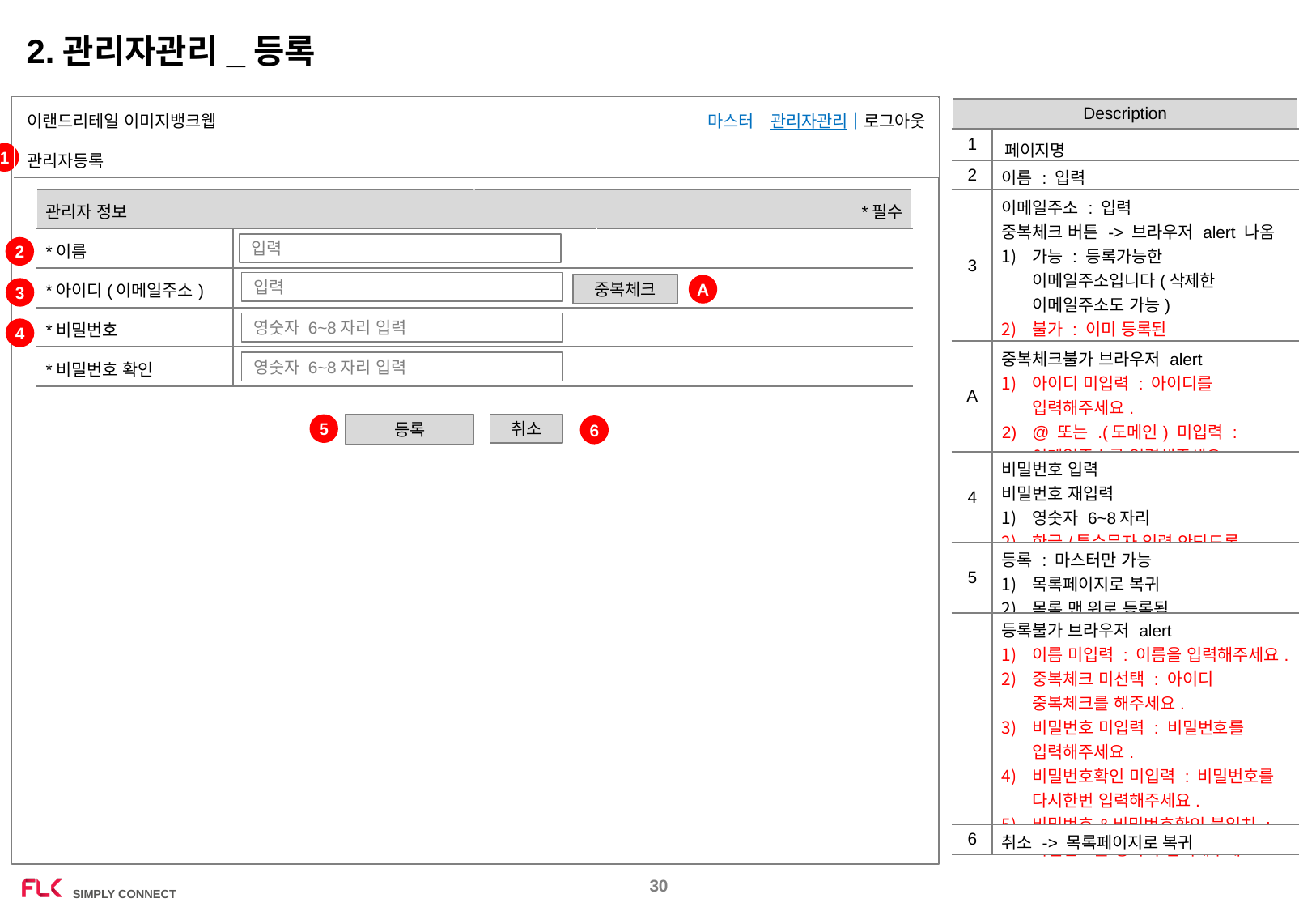

2.관리자관리_등록
| 이랜드리테일 이미지뱅크웹 | 마스터│관리자관리│로그아웃 |
| --- | --- |
| 관리자등록 |  |
| Description |  |
| --- | --- |
| 1 | 페이지명 |
| 2 | 이름 : 입력 |
| 3 | 이메일주소 : 입력 중복체크 버튼 -> 브라우저 alert 나옴 가능 : 등록가능한 이메일주소입니다(삭제한 이메일주소도 가능) 불가 : 이미 등록된 이메일주소입니다. |
| A | 중복체크불가 브라우저 alert 아이디 미입력 : 아이디를 입력해주세요. @ 또는 .(도메인) 미입력 : 이메일주소를 입력해주세요. |
| 4 | 비밀번호 입력 비밀번호 재입력 영숫자 6~8자리 한글/특수문자 입력 안되도록 |
| 5 | 등록 : 마스터만 가능 목록페이지로 복귀 목록 맨 위로 등록됨 |
|  | 등록불가 브라우저 alert 이름 미입력 : 이름을 입력해주세요. 중복체크 미선택 : 아이디 중복체크를 해주세요. 비밀번호 미입력 : 비밀번호를 입력해주세요. 비밀번호확인 미입력 : 비밀번호를 다시한번 입력해주세요. 비밀번호&비밀번호확인 불일치 : 비밀번호를 정확히 입력해주세요. |
| 6 | 취소 -> 목록페이지로 복귀 |
1
| 관리자 정보 |  | \*필수 |  |
| --- | --- | --- | --- |
| \*이름 |  |  |  |
| \*아이디(이메일주소) |  |  |  |
| \*비밀번호 |  |  |  |
| \*비밀번호 확인 |  |  |  |
입력
2
입력
중복체크
A
3
영숫자 6~8자리 입력
4
영숫자 6~8자리 입력
5
등록
취소
6